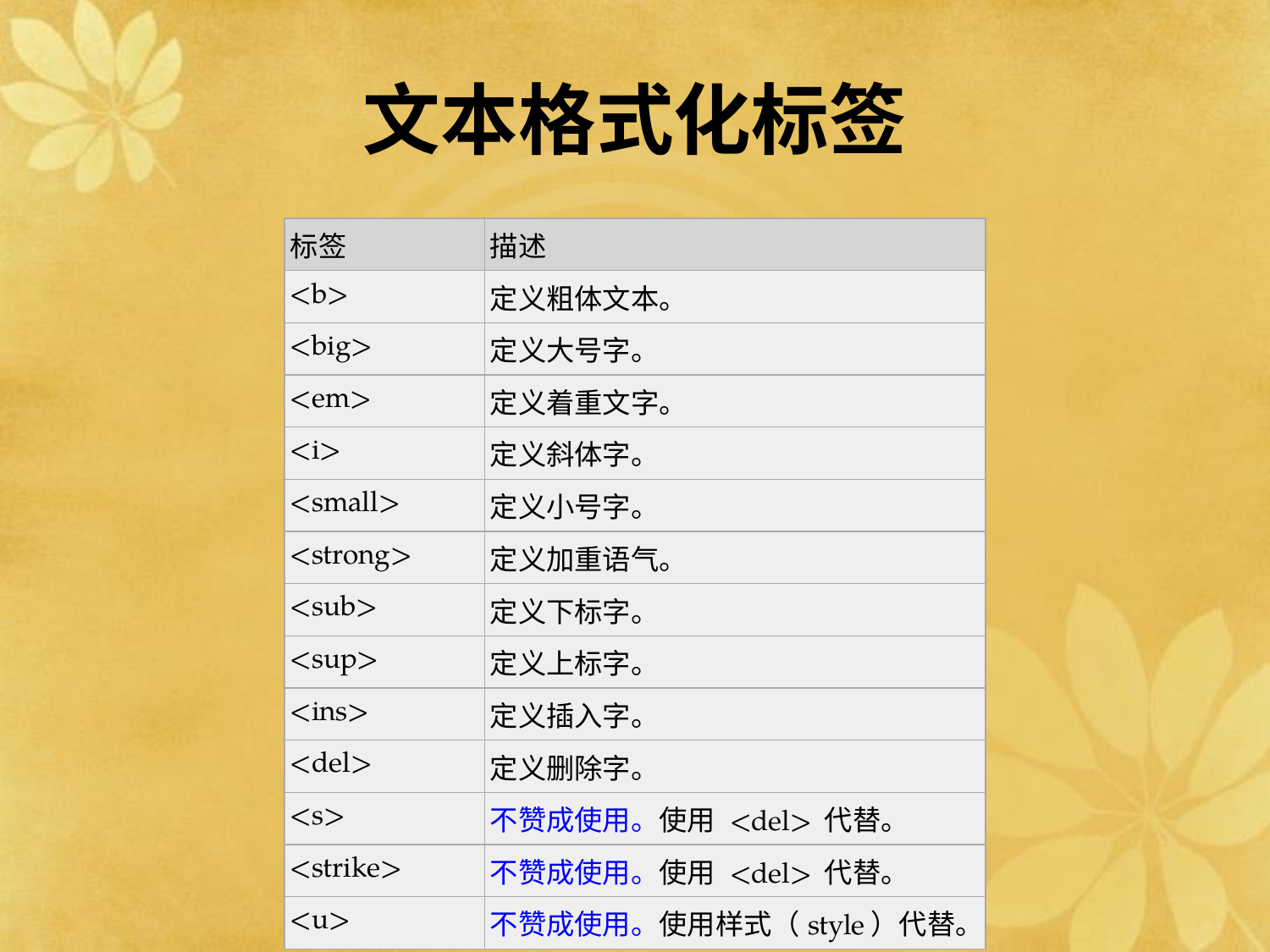

# 文本格式化标签
| 标签 | 描述 |
| --- | --- |
| <b> | 定义粗体文本。 |
| <big> | 定义大号字。 |
| <em> | 定义着重文字。 |
| <i> | 定义斜体字。 |
| <small> | 定义小号字。 |
| <strong> | 定义加重语气。 |
| <sub> | 定义下标字。 |
| <sup> | 定义上标字。 |
| <ins> | 定义插入字。 |
| <del> | 定义删除字。 |
| <s> | 不赞成使用。使用 <del> 代替。 |
| <strike> | 不赞成使用。使用 <del> 代替。 |
| <u> | 不赞成使用。使用样式（style）代替。 |